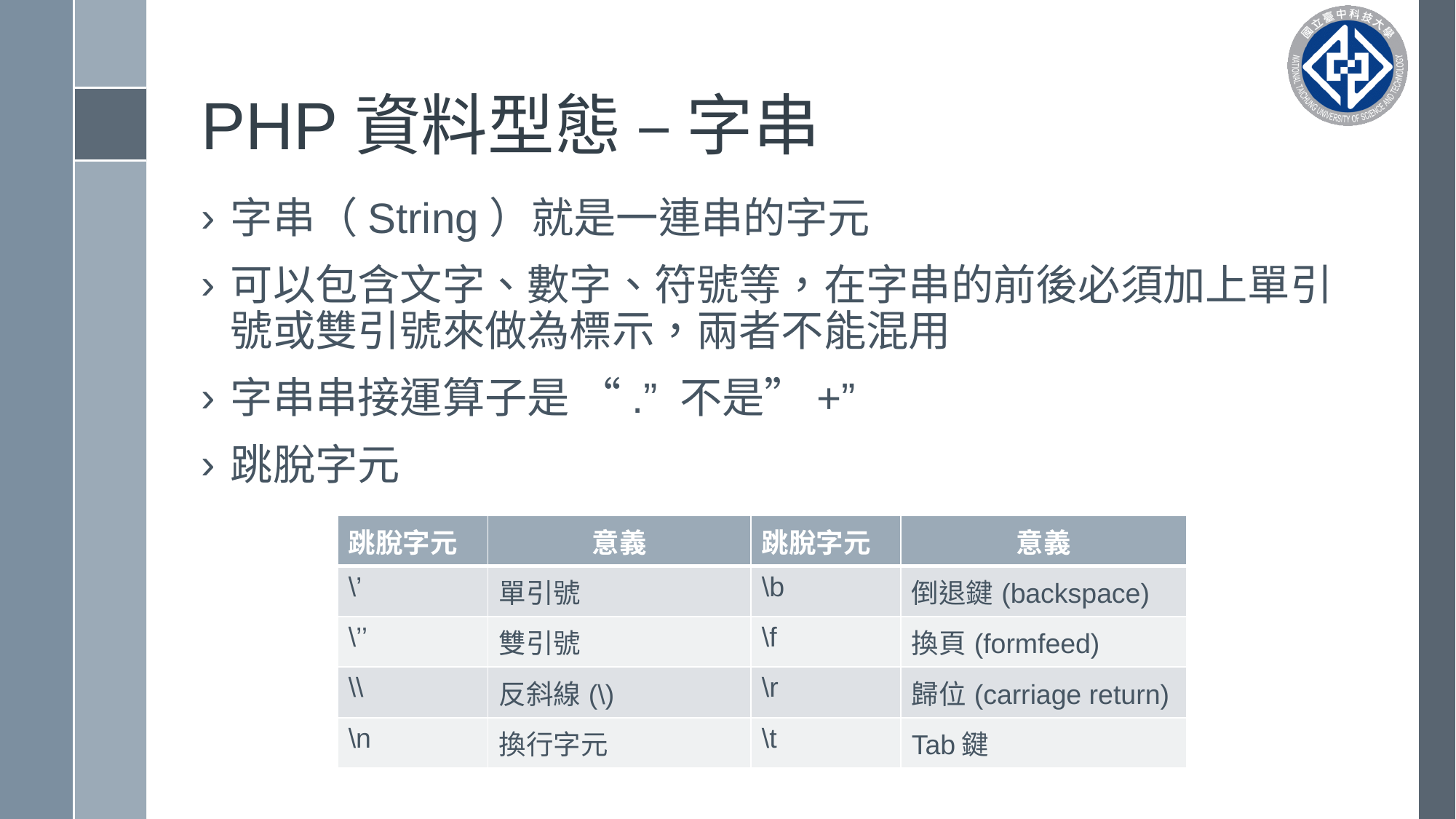

# PHP資料型態 – 字串
字串（String）就是一連串的字元
可以包含文字、數字、符號等，在字串的前後必須加上單引號或雙引號來做為標示，兩者不能混用
字串串接運算子是 “.” 不是”+”
跳脫字元

| 跳脫字元 | 意義 | 跳脫字元 | 意義 |
| --- | --- | --- | --- |
| \’ | 單引號 | \b | 倒退鍵(backspace) |
| \’’ | 雙引號 | \f | 換頁(formfeed) |
| \\ | 反斜線(\) | \r | 歸位(carriage return) |
| \n | 換行字元 | \t | Tab鍵 |